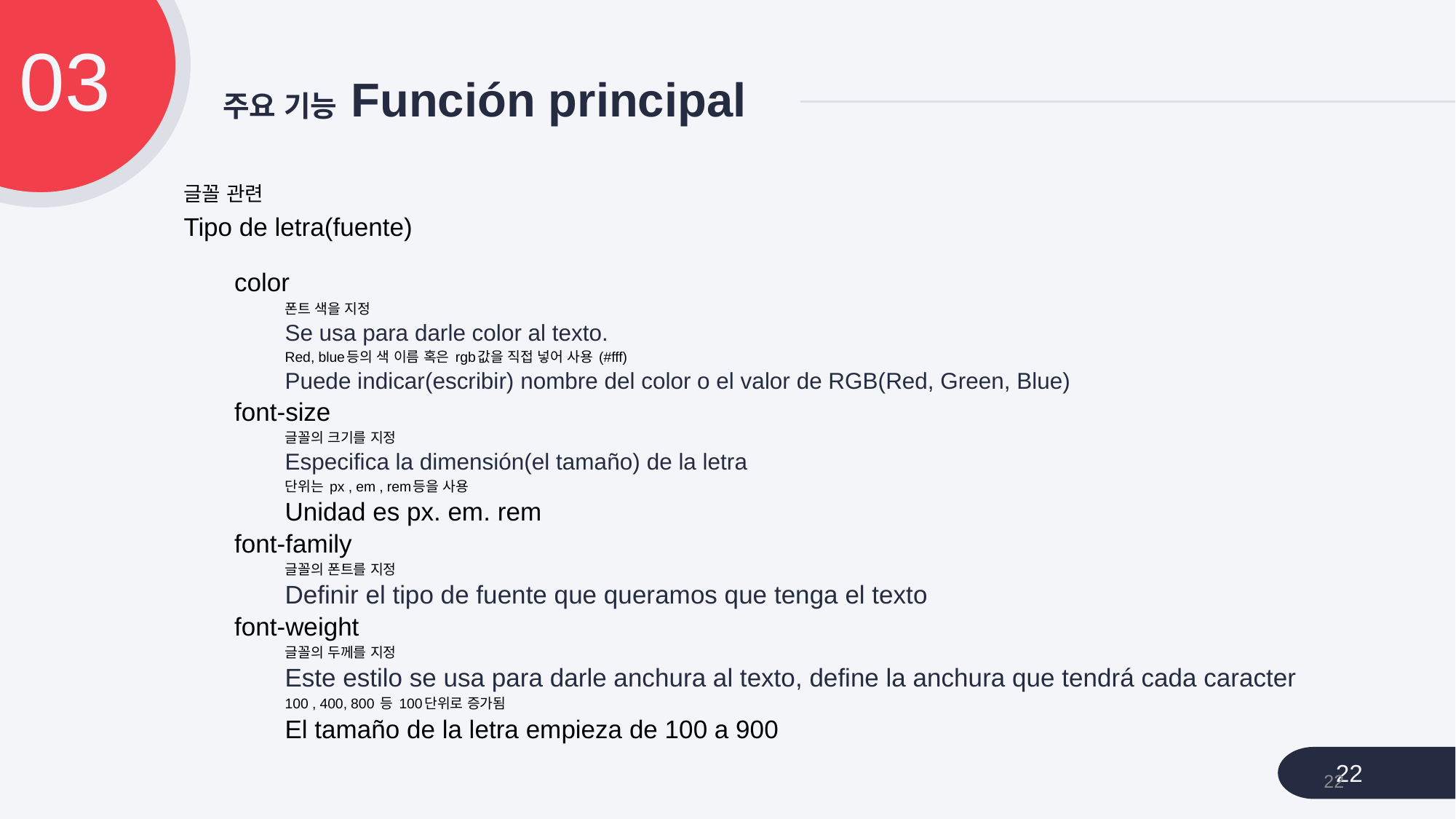

03
# 주요 기능 Función principal
글꼴 관련
Tipo de letra(fuente)

color
폰트 색을 지정
Se usa para darle color al texto.
Red, blue등의 색 이름 혹은 rgb값을 직접 넣어 사용 (#fff)
Puede indicar(escribir) nombre del color o el valor de RGB(Red, Green, Blue)
font-size
글꼴의 크기를 지정
Especifica la dimensión(el tamaño) de la letra
단위는 px , em , rem등을 사용
Unidad es px. em. rem
font-family
글꼴의 폰트를 지정
Definir el tipo de fuente que queramos que tenga el texto
font-weight
글꼴의 두께를 지정
Este estilo se usa para darle anchura al texto, define la anchura que tendrá cada caracter
100 , 400, 800 등 100단위로 증가됨
El tamaño de la letra empieza de 100 a 900

22
22